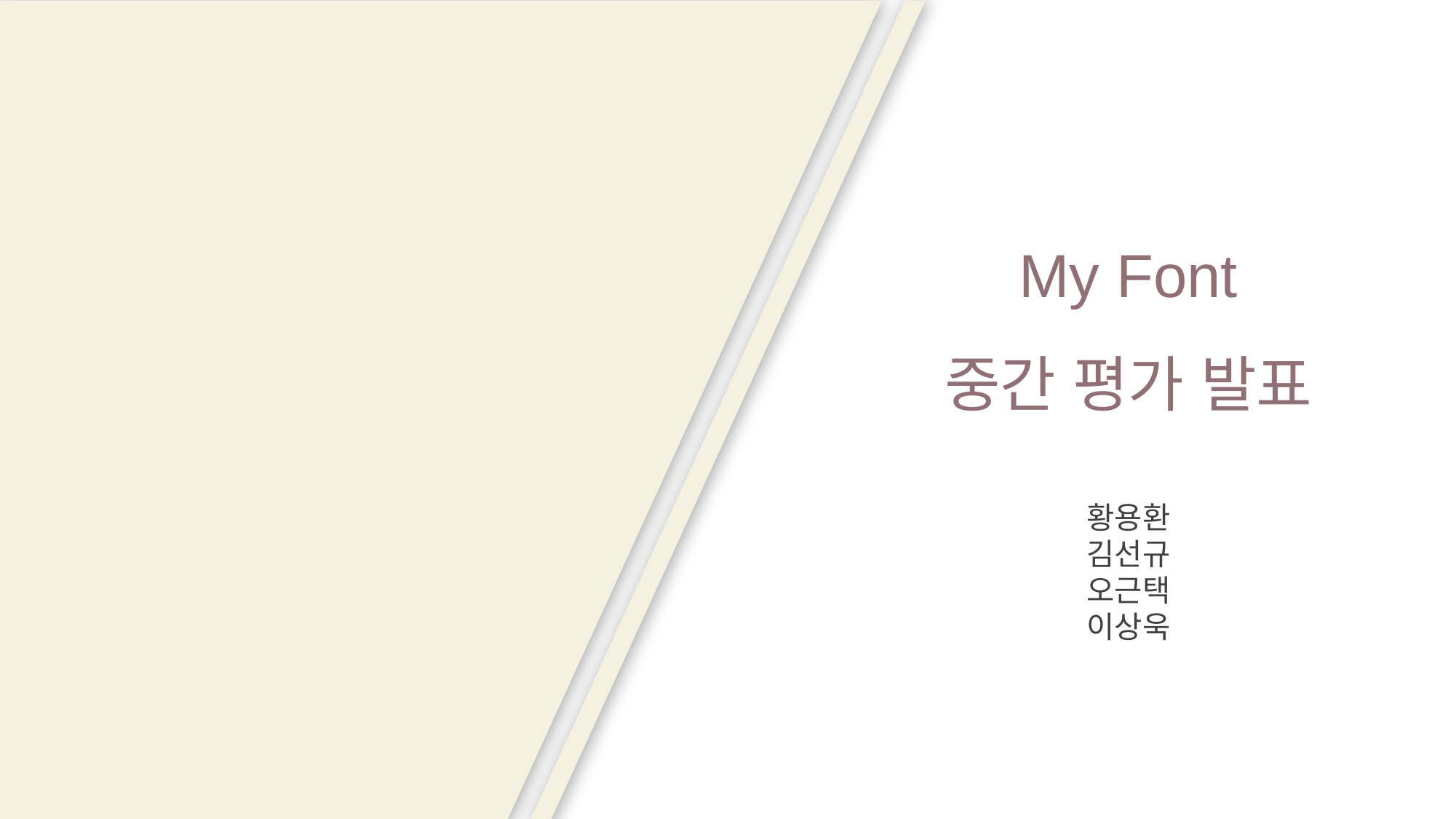

My Font
중간 평가 발표
황용환
김선규
오근택
이상욱